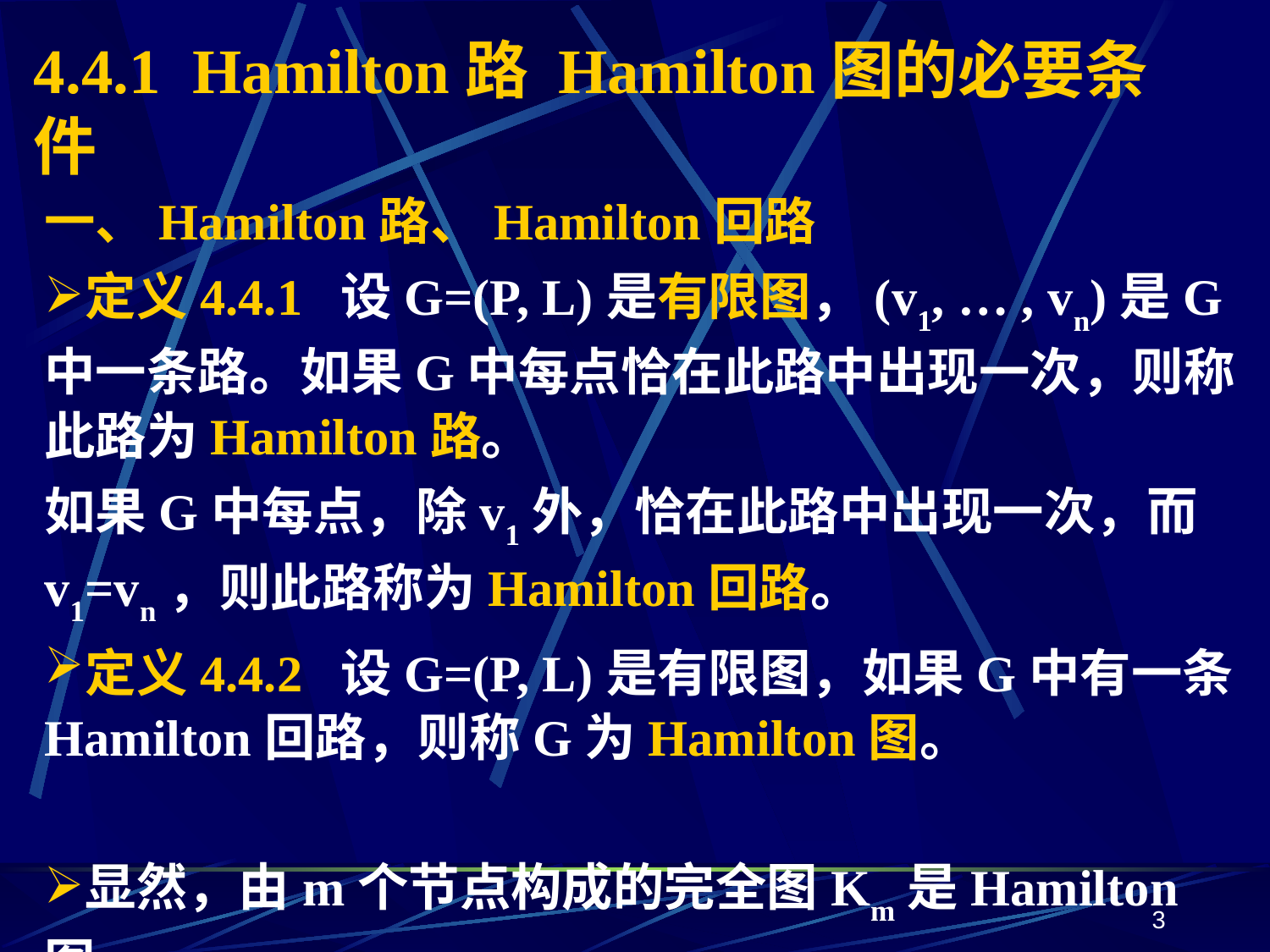

# 4.4.1  Hamilton路 Hamilton图的必要条件
一、Hamilton路、Hamilton回路
定义4.4.1  设G=(P, L)是有限图，(v1, … , vn)是G中一条路。如果G中每点恰在此路中出现一次，则称此路为Hamilton路。
如果G中每点，除v1外，恰在此路中出现一次，而v1=vn，则此路称为Hamilton回路。
定义4.4.2  设G=(P, L)是有限图，如果G中有一条Hamilton回路，则称G为Hamilton图。

显然，由m个节点构成的完全图Km是Hamilton图。
3